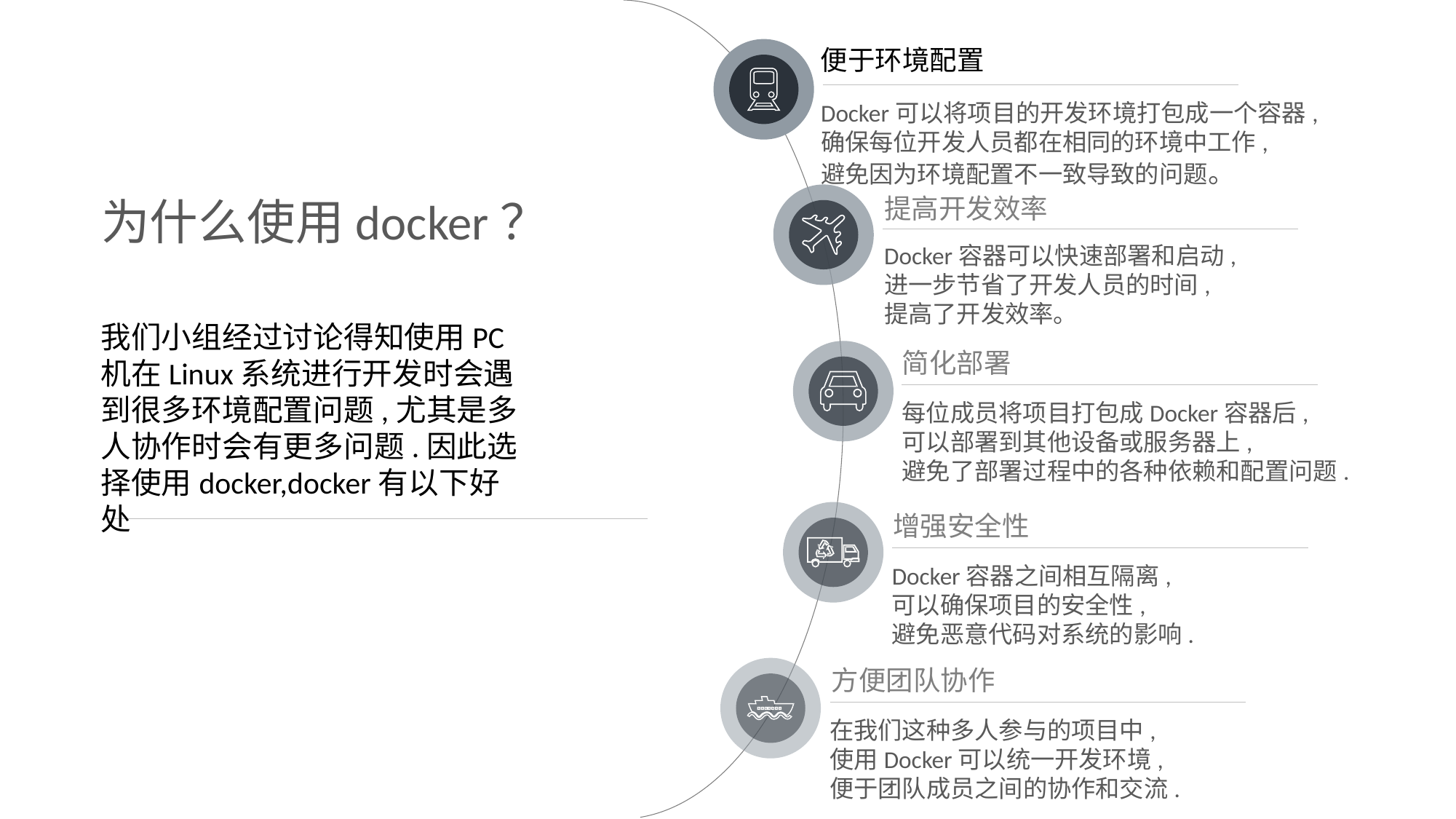

便于环境配置

Docker可以将项目的开发环境打包成一个容器,
确保每位开发人员都在相同的环境中工作,
避免因为环境配置不一致导致的问题。

提高开发效率

为什么使用docker？

Docker容器可以快速部署和启动,
进一步节省了开发人员的时间,
提高了开发效率。

我们小组经过讨论得知使用PC机在Linux系统进行开发时会遇到很多环境配置问题,尤其是多人协作时会有更多问题.因此选择使用docker,docker有以下好处

简化部署

每位成员将项目打包成Docker容器后,
可以部署到其他设备或服务器上,
避免了部署过程中的各种依赖和配置问题.

增强安全性

Docker容器之间相互隔离,
可以确保项目的安全性,
避免恶意代码对系统的影响.

方便团队协作

在我们这种多人参与的项目中,
使用Docker可以统一开发环境,
便于团队成员之间的协作和交流.